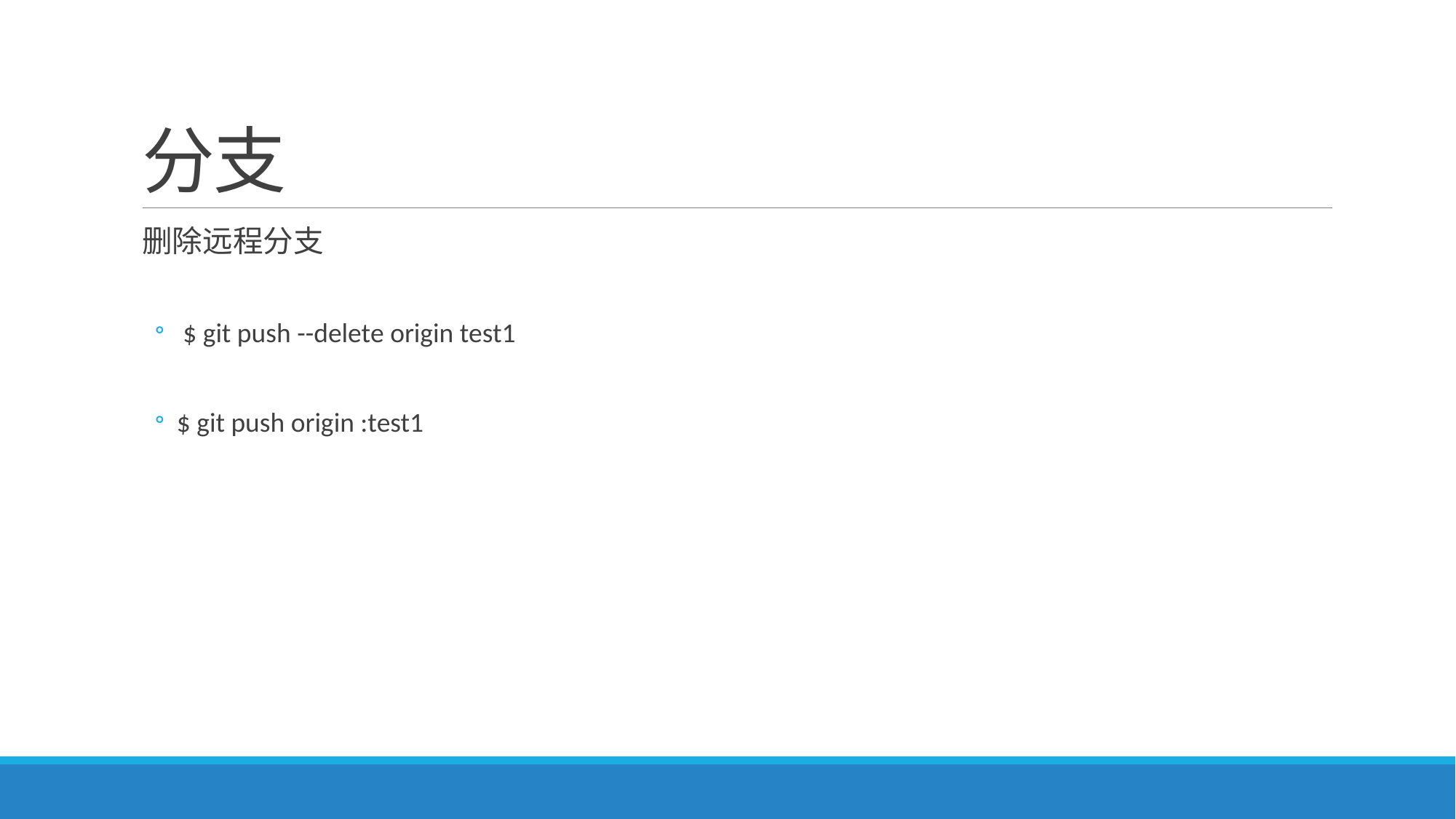

# 分支
删除远程分支

 $ git push --delete origin test1

$ git push origin :test1